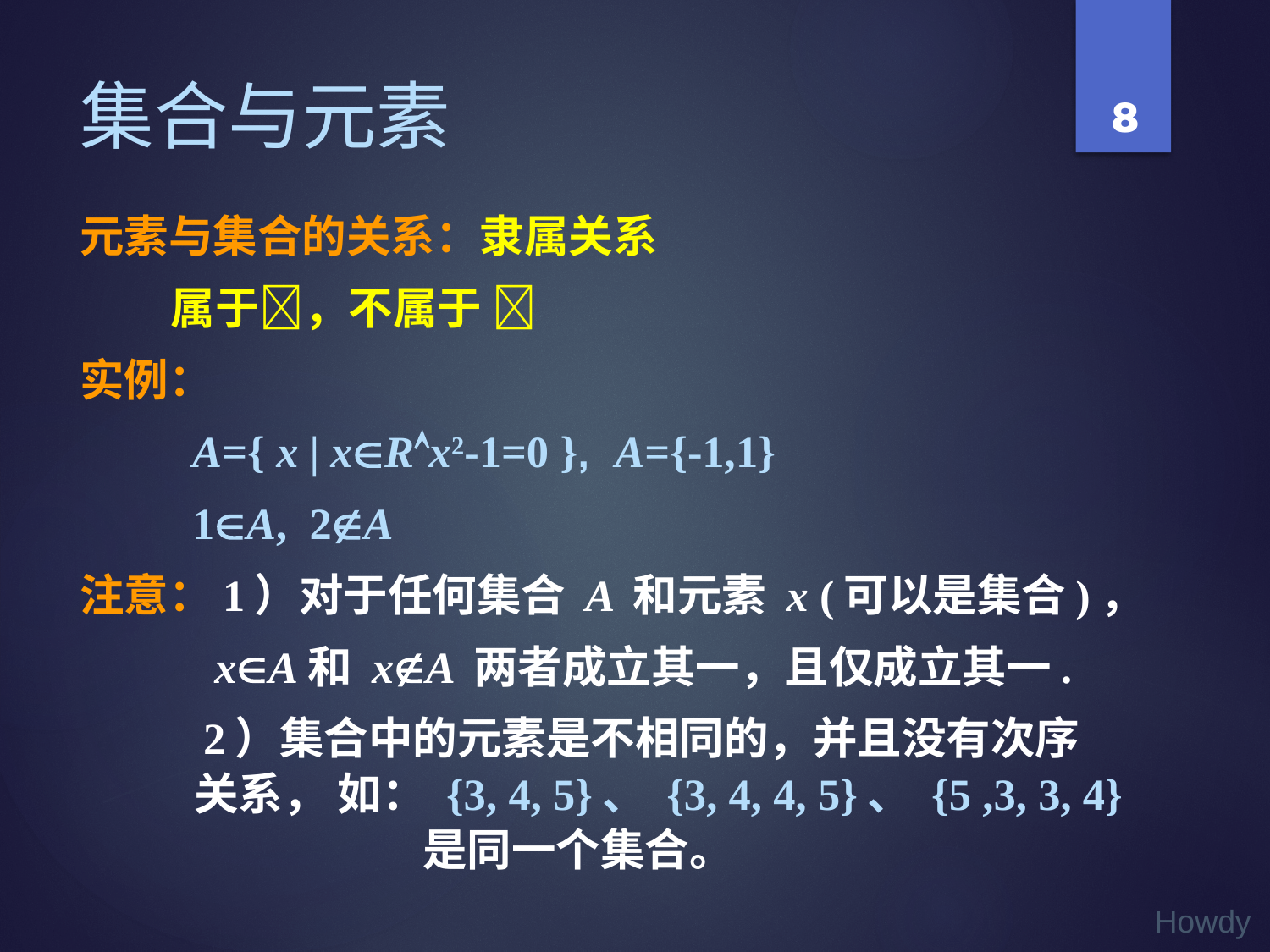

8
# 集合与元素
元素与集合的关系：隶属关系
        属于∈，不属于 ∉
实例：
         A={ x | x∈R∧x2-1=0 },  A={-1,1}
         1∈A,  2∉A
注意：1）对于任何集合 A 和元素 x (可以是集合)，
            x∈A和 x∉A 两者成立其一，且仅成立其一.
           2）集合中的元素是不相同的，并且没有次序		关系， 如： {3, 4, 5}、 {3, 4, 4, 5}、 {5 ,3, 3, 4}                      		是同一个集合。